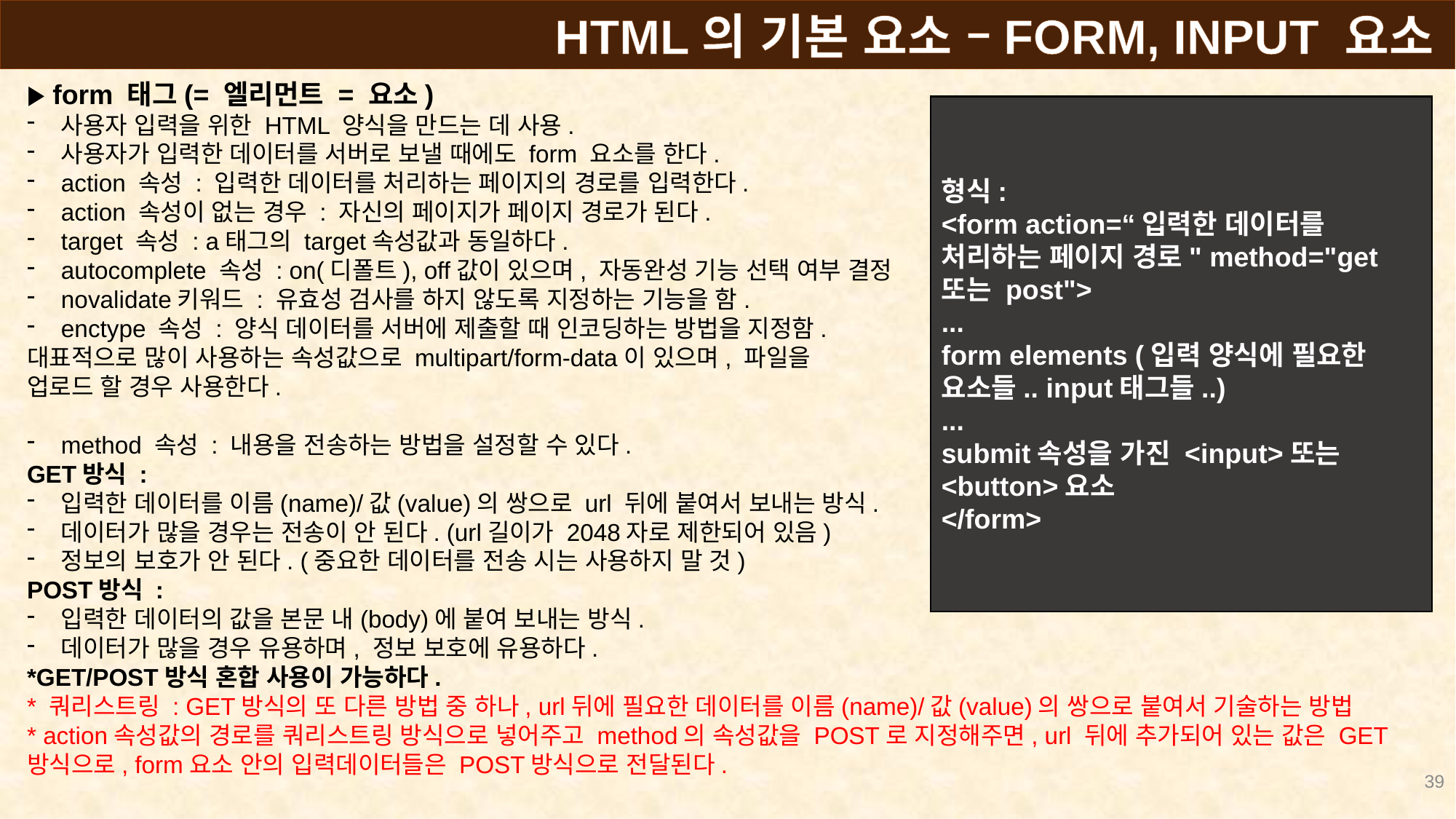

HTML의 기본 요소 –FORM, INPUT 요소
▶ form 태그(= 엘리먼트 = 요소)
사용자 입력을 위한 HTML 양식을 만드는 데 사용.
사용자가 입력한 데이터를 서버로 보낼 때에도 form 요소를 한다.
action 속성 : 입력한 데이터를 처리하는 페이지의 경로를 입력한다.
action 속성이 없는 경우 : 자신의 페이지가 페이지 경로가 된다.
target 속성 : a태그의 target속성값과 동일하다.
autocomplete 속성 : on(디폴트), off값이 있으며, 자동완성 기능 선택 여부 결정
novalidate키워드 : 유효성 검사를 하지 않도록 지정하는 기능을 함.
enctype 속성 : 양식 데이터를 서버에 제출할 때 인코딩하는 방법을 지정함.
대표적으로 많이 사용하는 속성값으로 multipart/form-data이 있으며, 파일을
업로드 할 경우 사용한다.

method 속성 : 내용을 전송하는 방법을 설정할 수 있다.
GET방식 :
입력한 데이터를 이름(name)/값(value)의 쌍으로 url 뒤에 붙여서 보내는 방식.
데이터가 많을 경우는 전송이 안 된다. (url길이가 2048자로 제한되어 있음)
정보의 보호가 안 된다. (중요한 데이터를 전송 시는 사용하지 말 것)
POST방식 :
입력한 데이터의 값을 본문 내(body)에 붙여 보내는 방식.
데이터가 많을 경우 유용하며, 정보 보호에 유용하다.
*GET/POST방식 혼합 사용이 가능하다.
* 쿼리스트링 : GET방식의 또 다른 방법 중 하나, url뒤에 필요한 데이터를 이름(name)/값(value)의 쌍으로 붙여서 기술하는 방법
* action속성값의 경로를 쿼리스트링 방식으로 넣어주고 method의 속성값을 POST로 지정해주면, url 뒤에 추가되어 있는 값은 GET방식으로, form요소 안의 입력데이터들은 POST방식으로 전달된다.
형식:
<form action=“입력한 데이터를 처리하는 페이지 경로" method="get 또는 post">
...
form elements (입력 양식에 필요한 요소들.. input태그들..)
...
submit속성을 가진 <input>또는 <button>요소
</form>
39